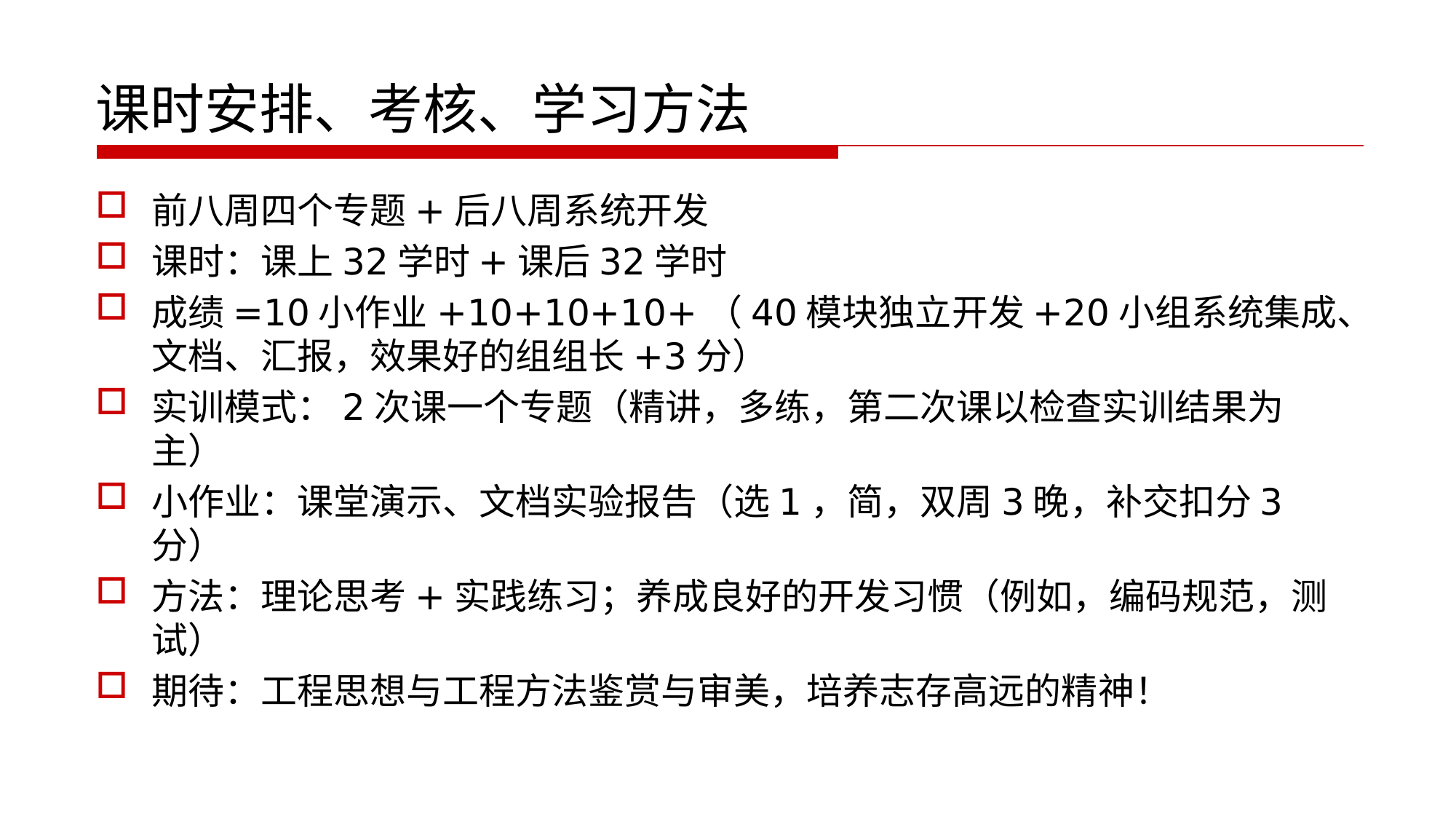

# 课时安排、考核、学习方法
前八周四个专题+后八周系统开发
课时：课上32学时+课后32学时
成绩=10小作业+10+10+10+（40模块独立开发+20小组系统集成、文档、汇报，效果好的组组长+3分）
实训模式：2次课一个专题（精讲，多练，第二次课以检查实训结果为主）
小作业：课堂演示、文档实验报告（选1，简，双周3晚，补交扣分3分）
方法：理论思考+实践练习；养成良好的开发习惯（例如，编码规范，测试）
期待：工程思想与工程方法鉴赏与审美，培养志存高远的精神！